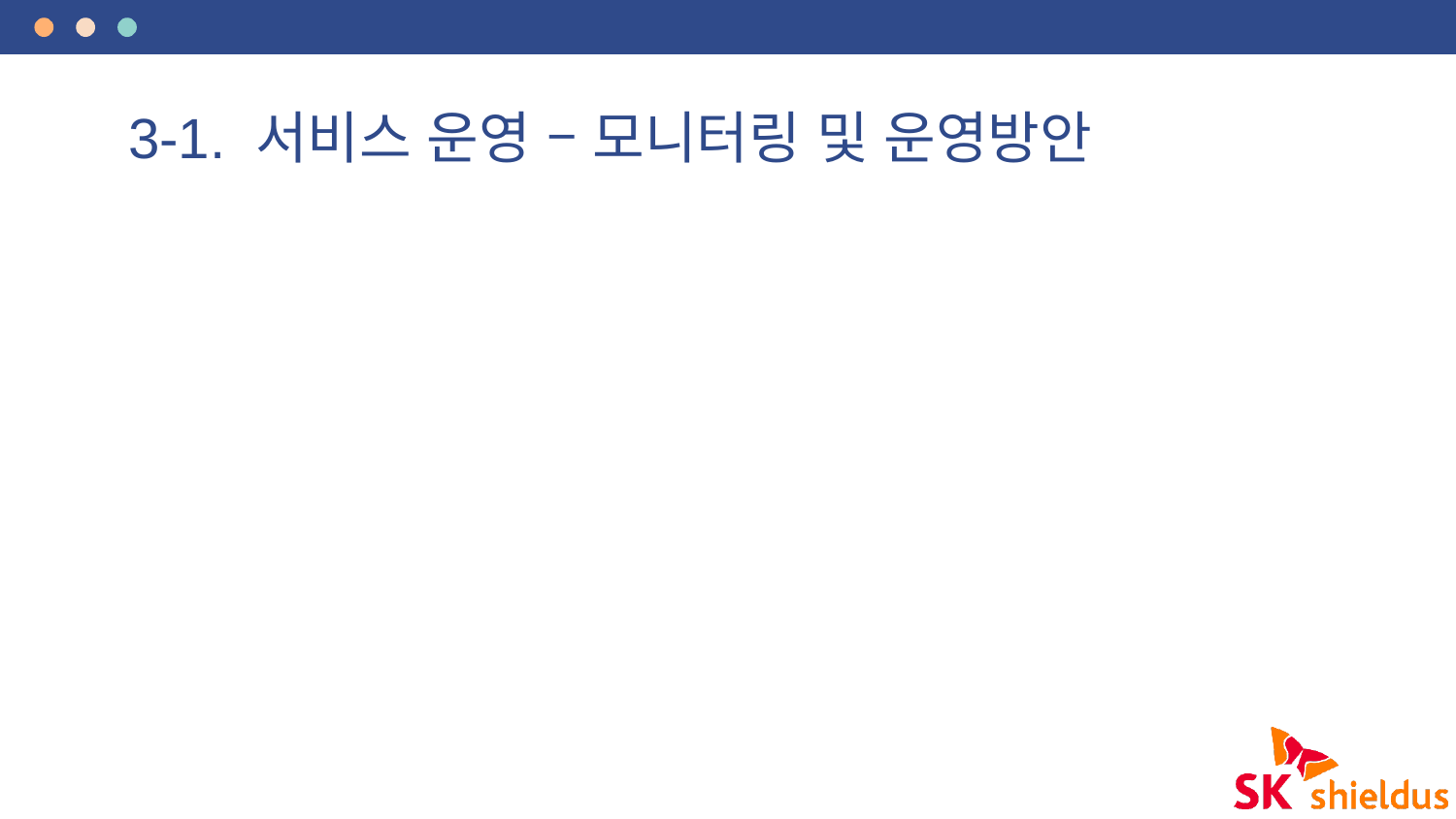

# 3-1. 서비스 운영 – 모니터링 및 운영방안